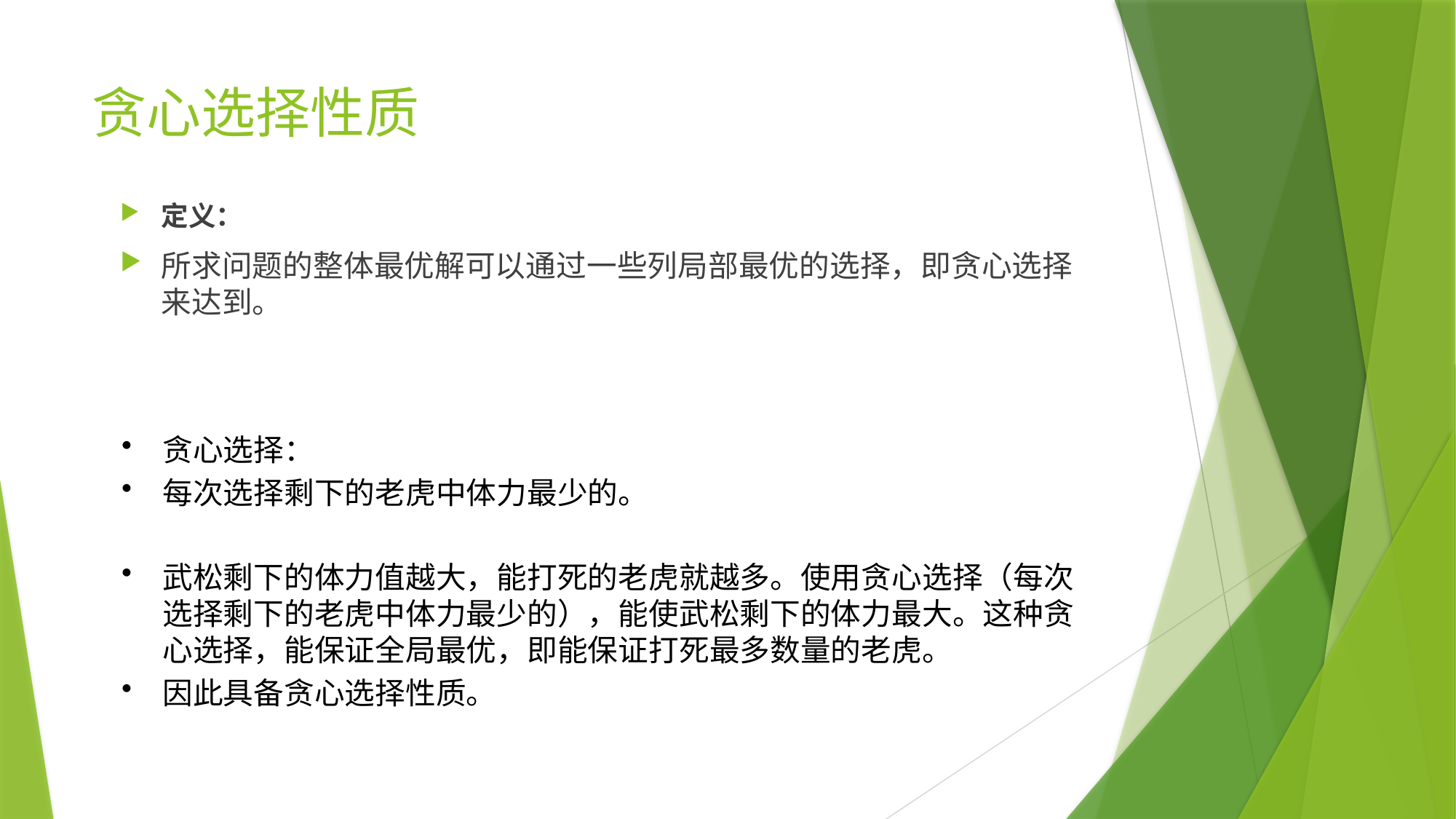

# 贪心选择性质
定义：
所求问题的整体最优解可以通过一些列局部最优的选择，即贪心选择来达到。
贪心选择：
每次选择剩下的老虎中体力最少的。

武松剩下的体力值越大，能打死的老虎就越多。使用贪心选择（每次选择剩下的老虎中体力最少的），能使武松剩下的体力最大。这种贪心选择，能保证全局最优，即能保证打死最多数量的老虎。
因此具备贪心选择性质。